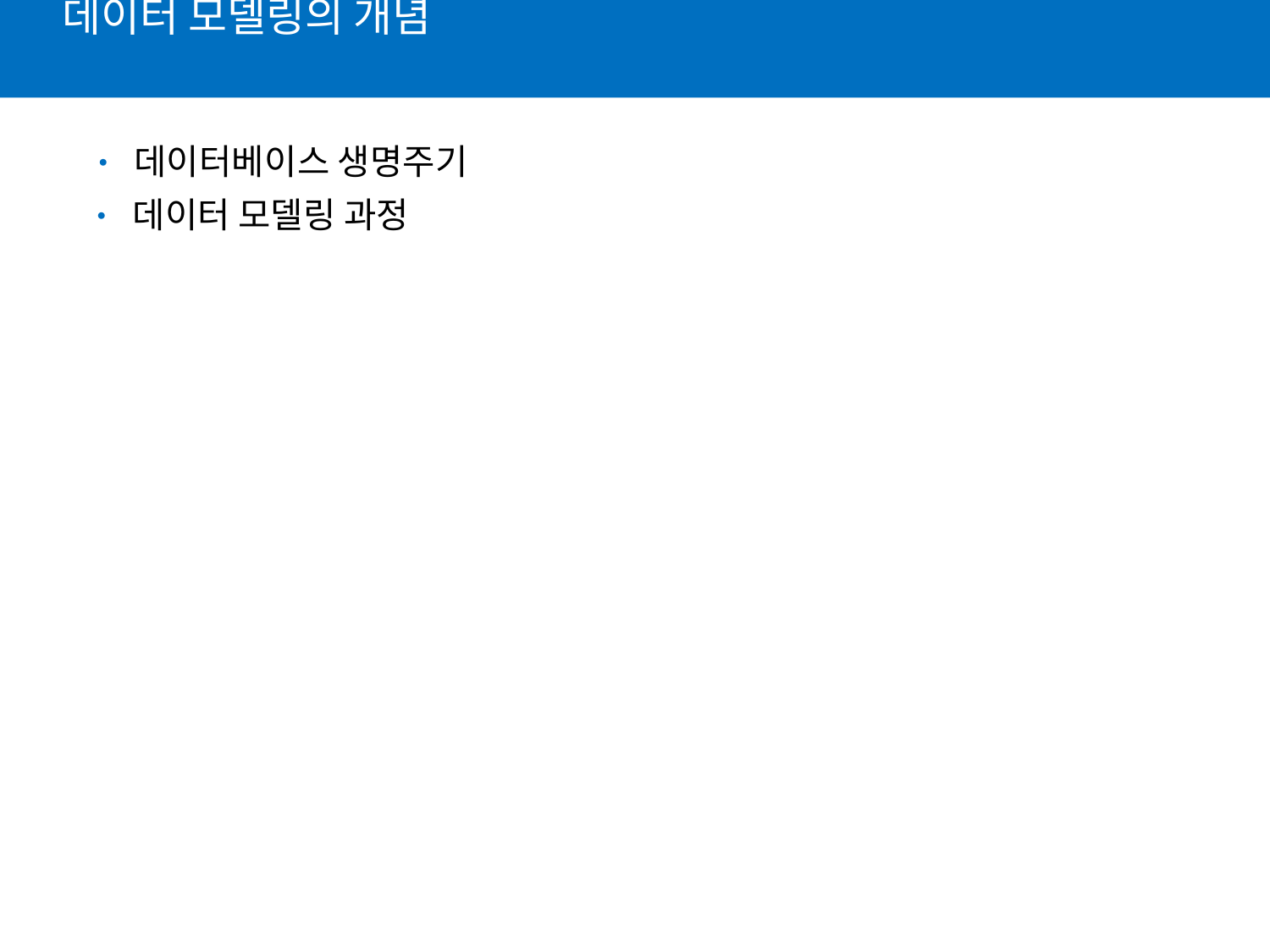

데이터 모델링의 개념
• 데이터베이스 생명주기
• 데이터 모델링 과정